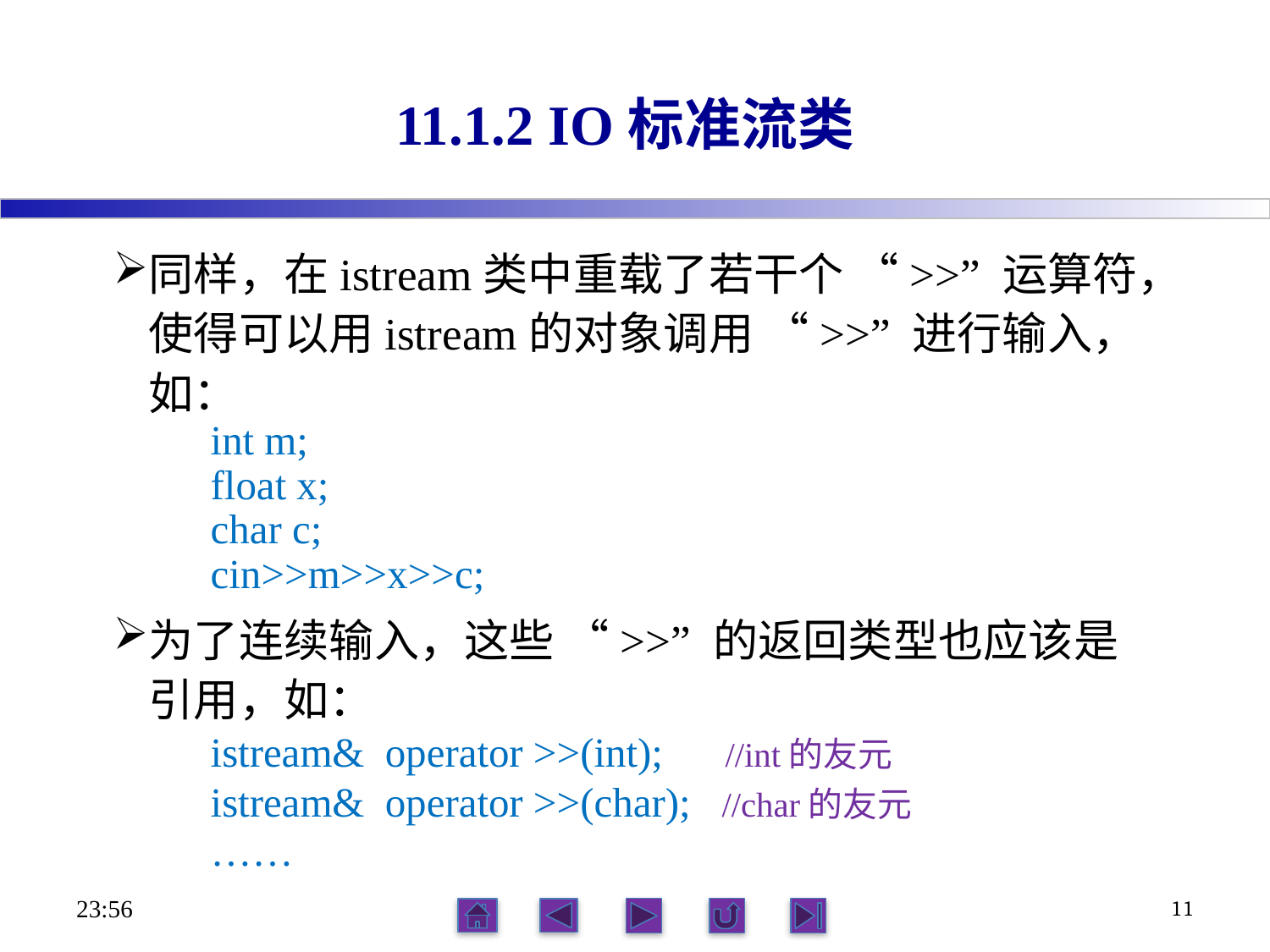

# 11.1.2 IO标准流类
同样，在istream类中重载了若干个 “>>” 运算符，使得可以用istream的对象调用 “>>” 进行输入，如：
int m;
float x;
char c;
cin>>m>>x>>c;
为了连续输入，这些 “>>” 的返回类型也应该是引用，如：
istream&  operator >>(int);      //int的友元
istream&  operator >>(char);   //char的友元
……
23:56
11